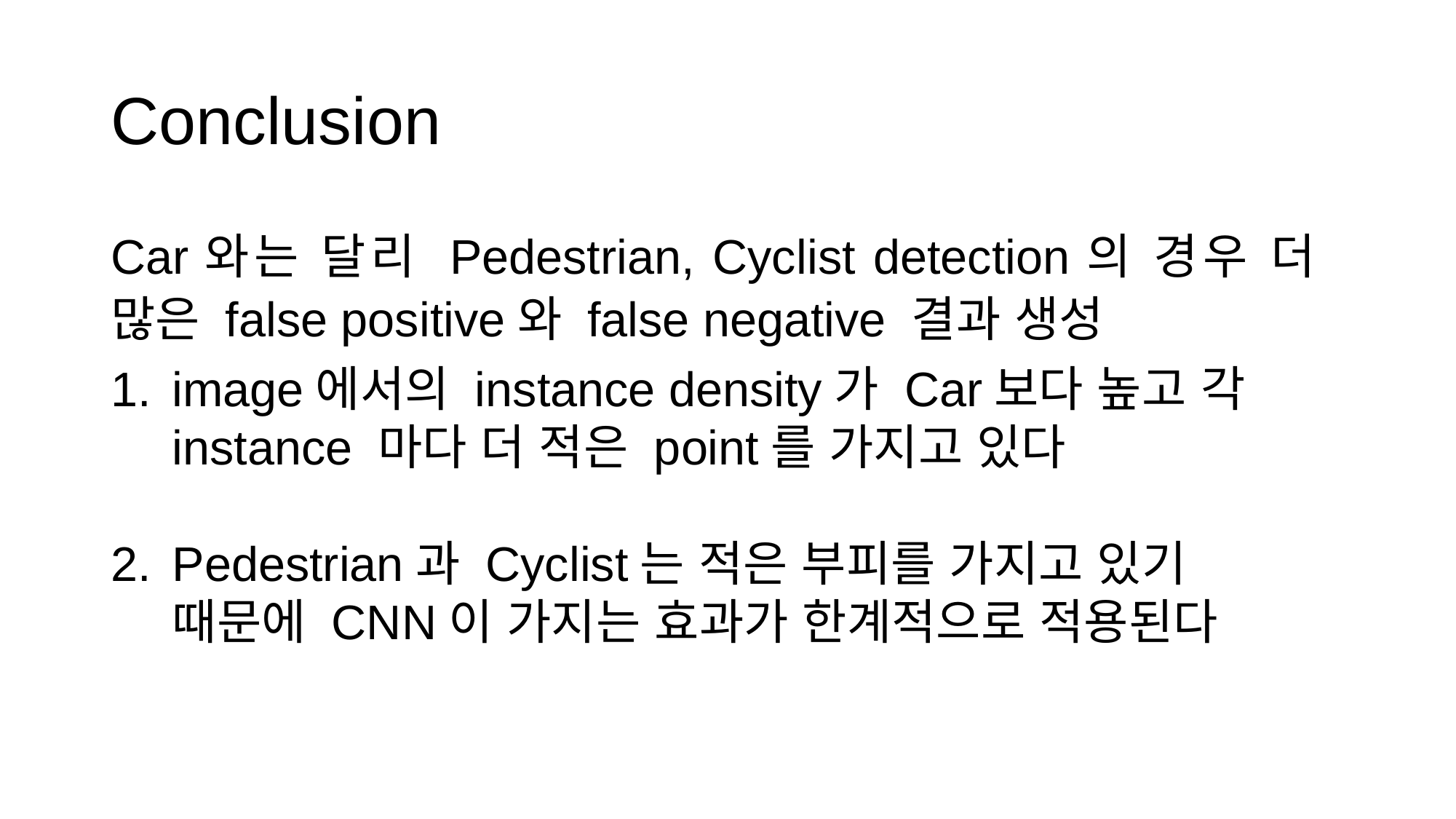

# Conclusion
Car와는 달리 Pedestrian, Cyclist detection의 경우 더 많은 false positive와 false negative 결과 생성
image에서의 instance density가 Car보다 높고 각 instance 마다 더 적은 point를 가지고 있다

Pedestrian과 Cyclist는 적은 부피를 가지고 있기 때문에 CNN이 가지는 효과가 한계적으로 적용된다